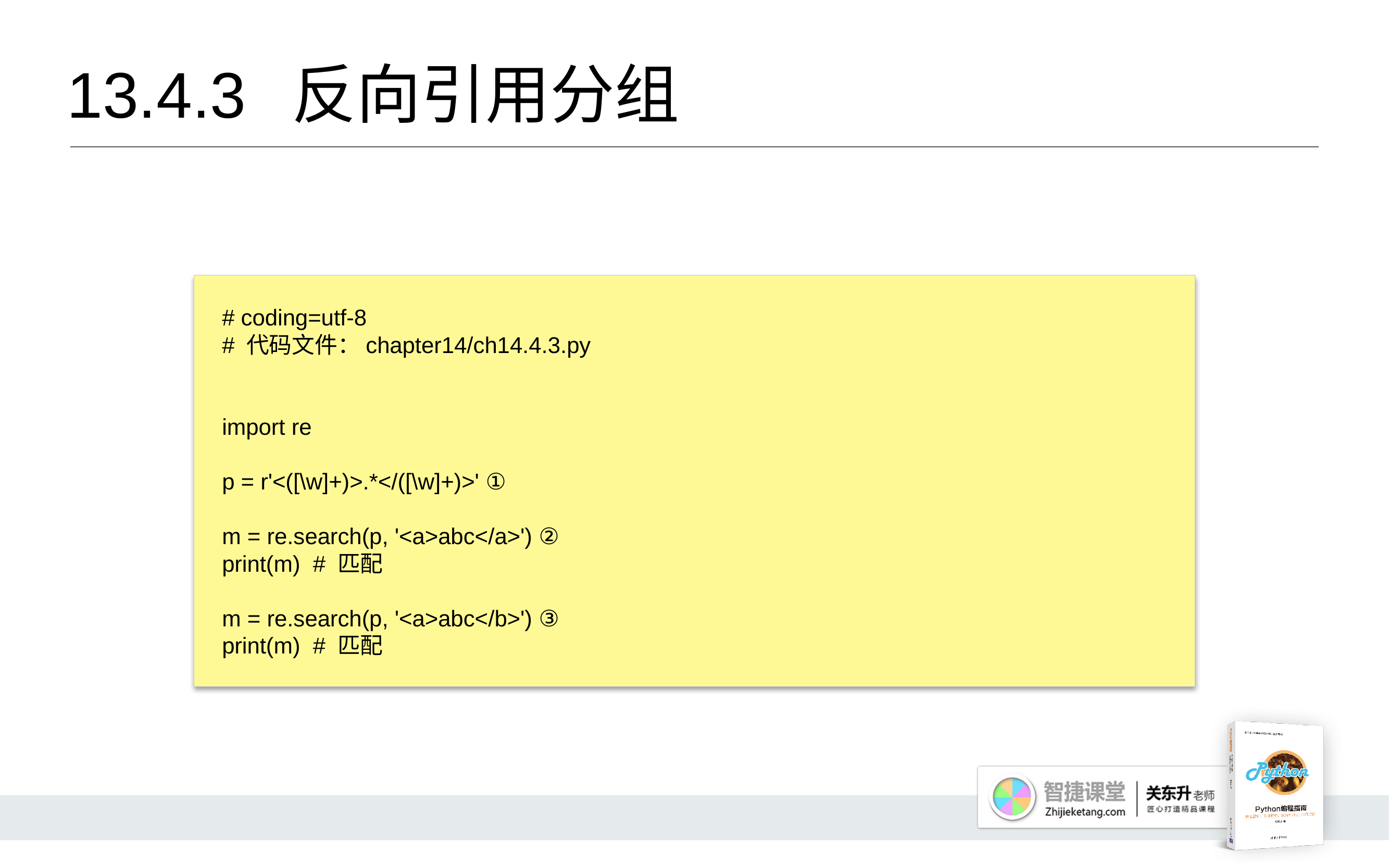

# 13.4.3 	反向引用分组
# coding=utf-8
# 代码文件：chapter14/ch14.4.3.py

import re

p = r'<([\w]+)>.*</([\w]+)>' ①

m = re.search(p, '<a>abc</a>') ②
print(m)  # 匹配

m = re.search(p, '<a>abc</b>') ③
print(m)  # 匹配